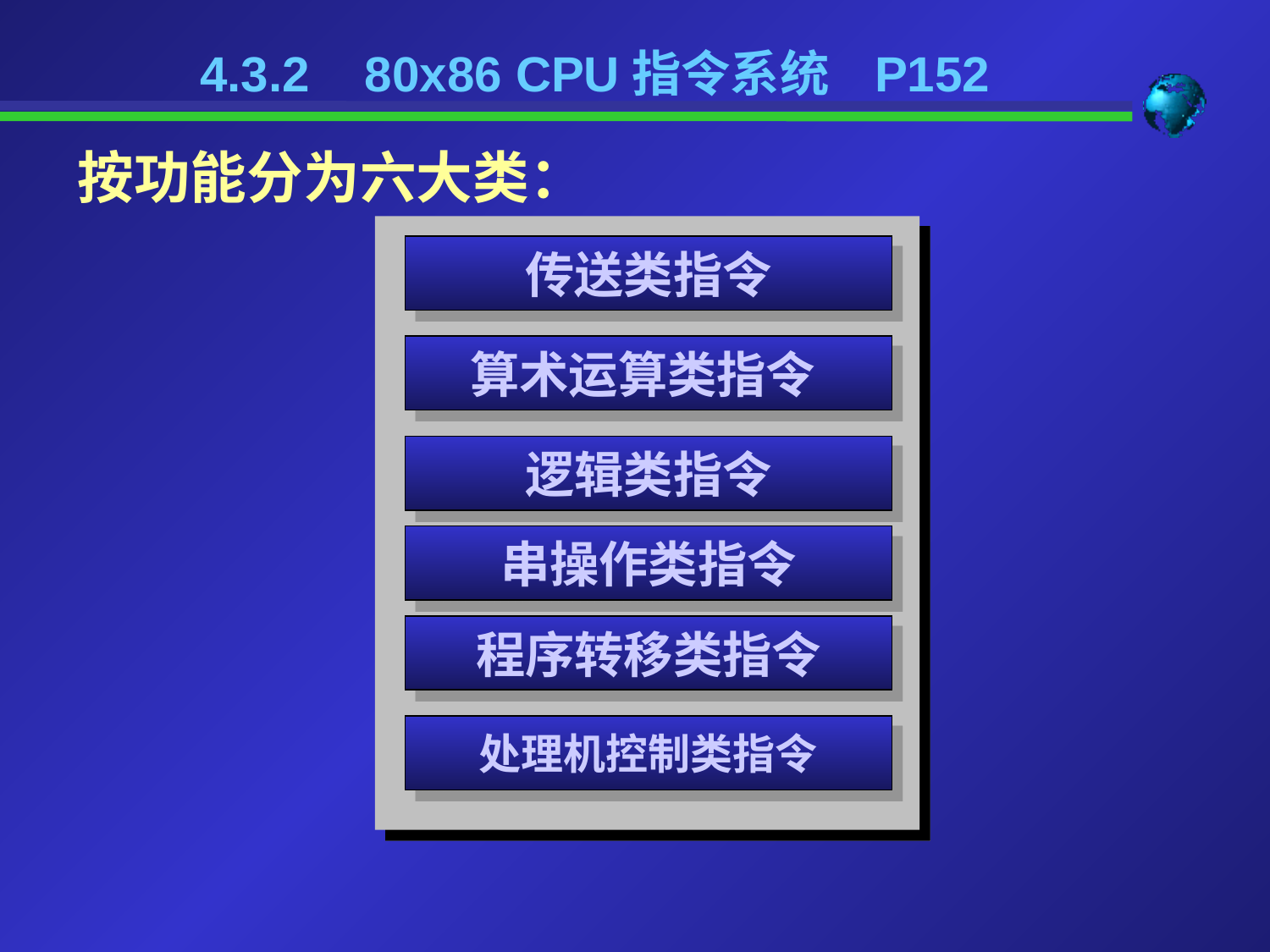

4.3.2    80x86 CPU指令系统   P152
按功能分为六大类：

传送类指令
算术运算类指令
逻辑类指令
串操作类指令
程序转移类指令
处理机控制类指令